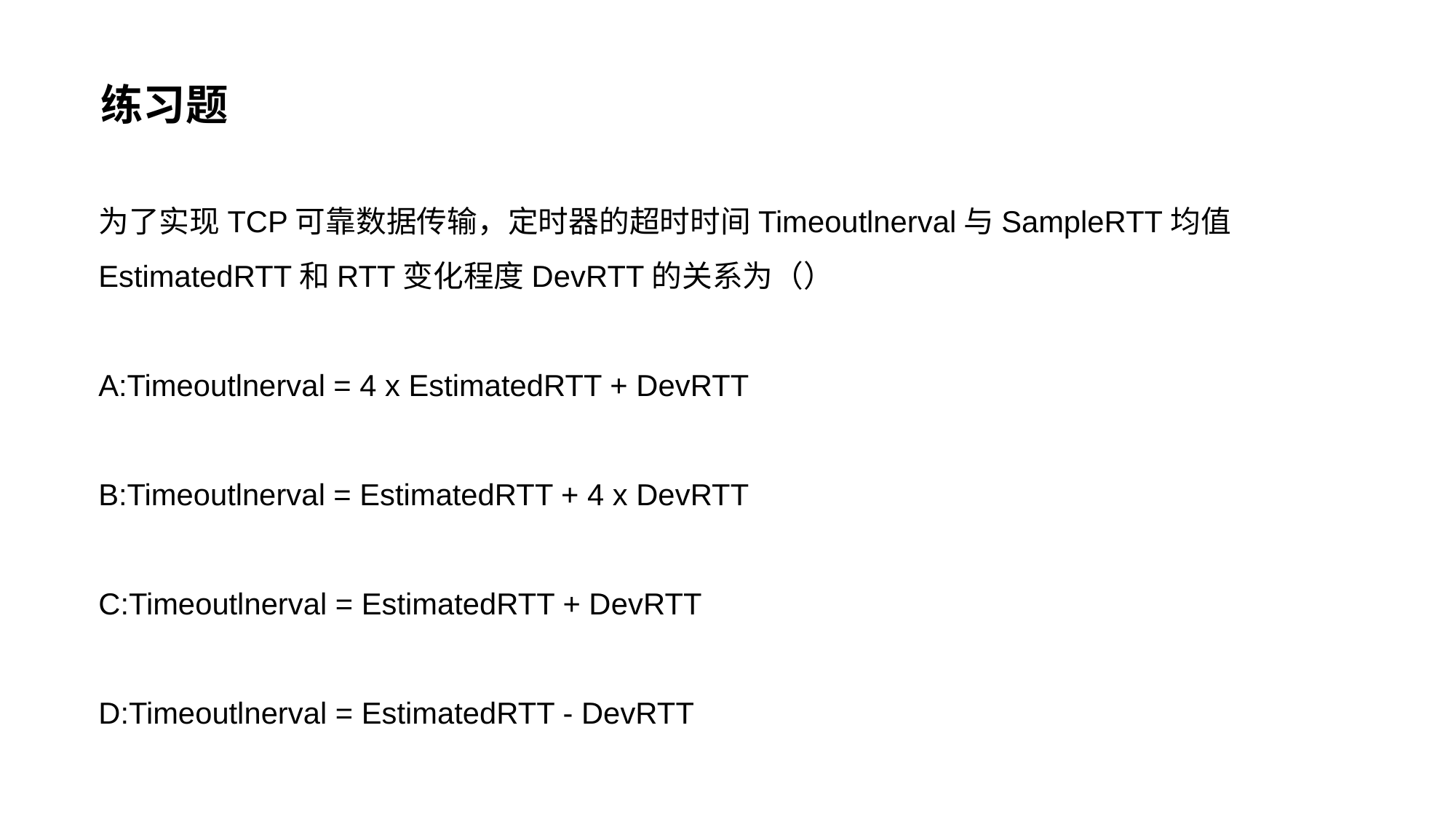

练习题
为了实现TCP可靠数据传输，定时器的超时时间Timeoutlnerval与SampleRTT均值EstimatedRTT和RTT变化程度DevRTT的关系为（）

A:Timeoutlnerval = 4 x EstimatedRTT + DevRTT

B:Timeoutlnerval = EstimatedRTT + 4 x DevRTT

C:Timeoutlnerval = EstimatedRTT + DevRTT

D:Timeoutlnerval = EstimatedRTT - DevRTT